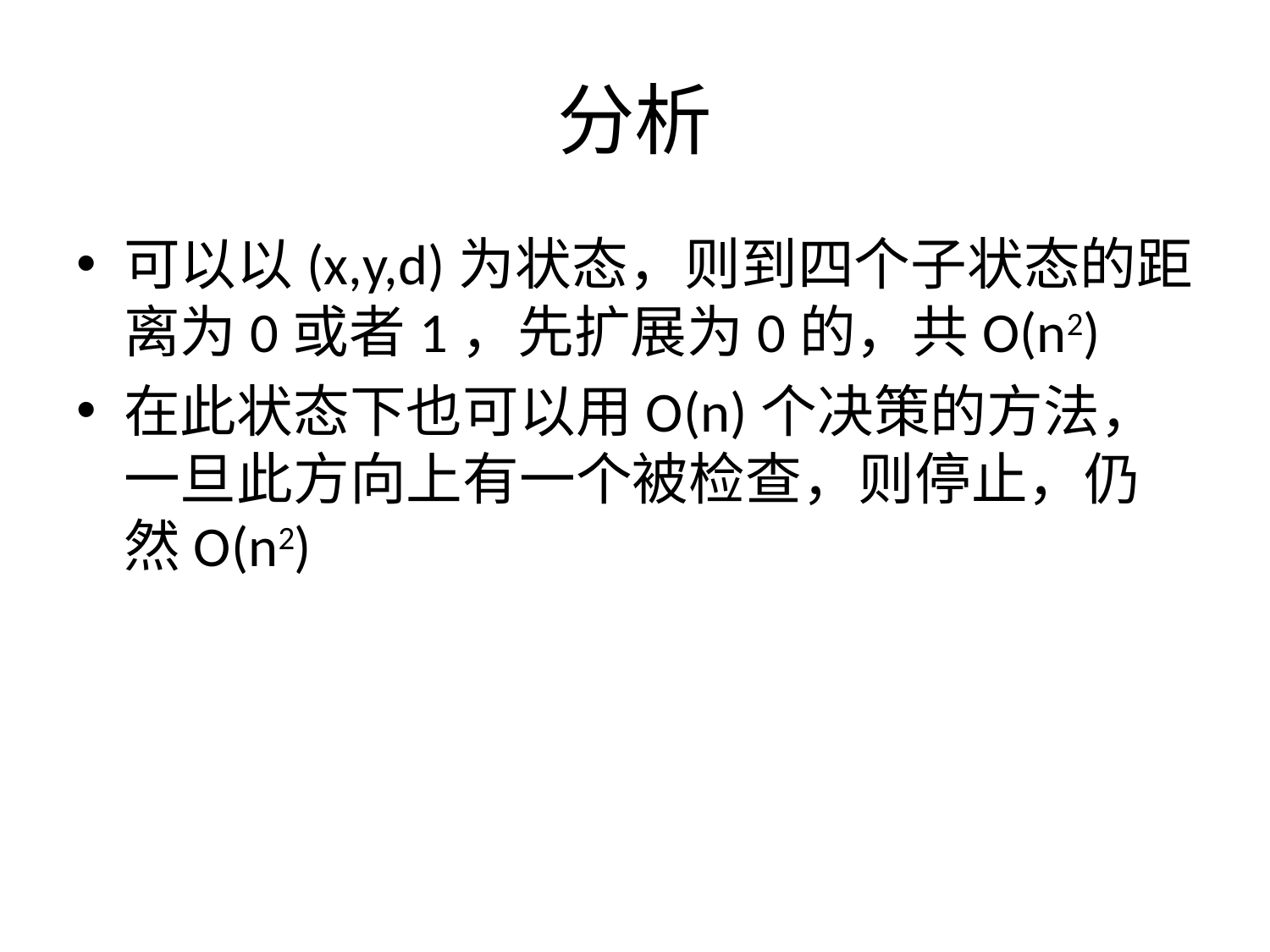

# 分析
可以以(x,y,d)为状态，则到四个子状态的距离为0或者1，先扩展为0的，共O(n2)
在此状态下也可以用O(n)个决策的方法，一旦此方向上有一个被检查，则停止，仍然O(n2)